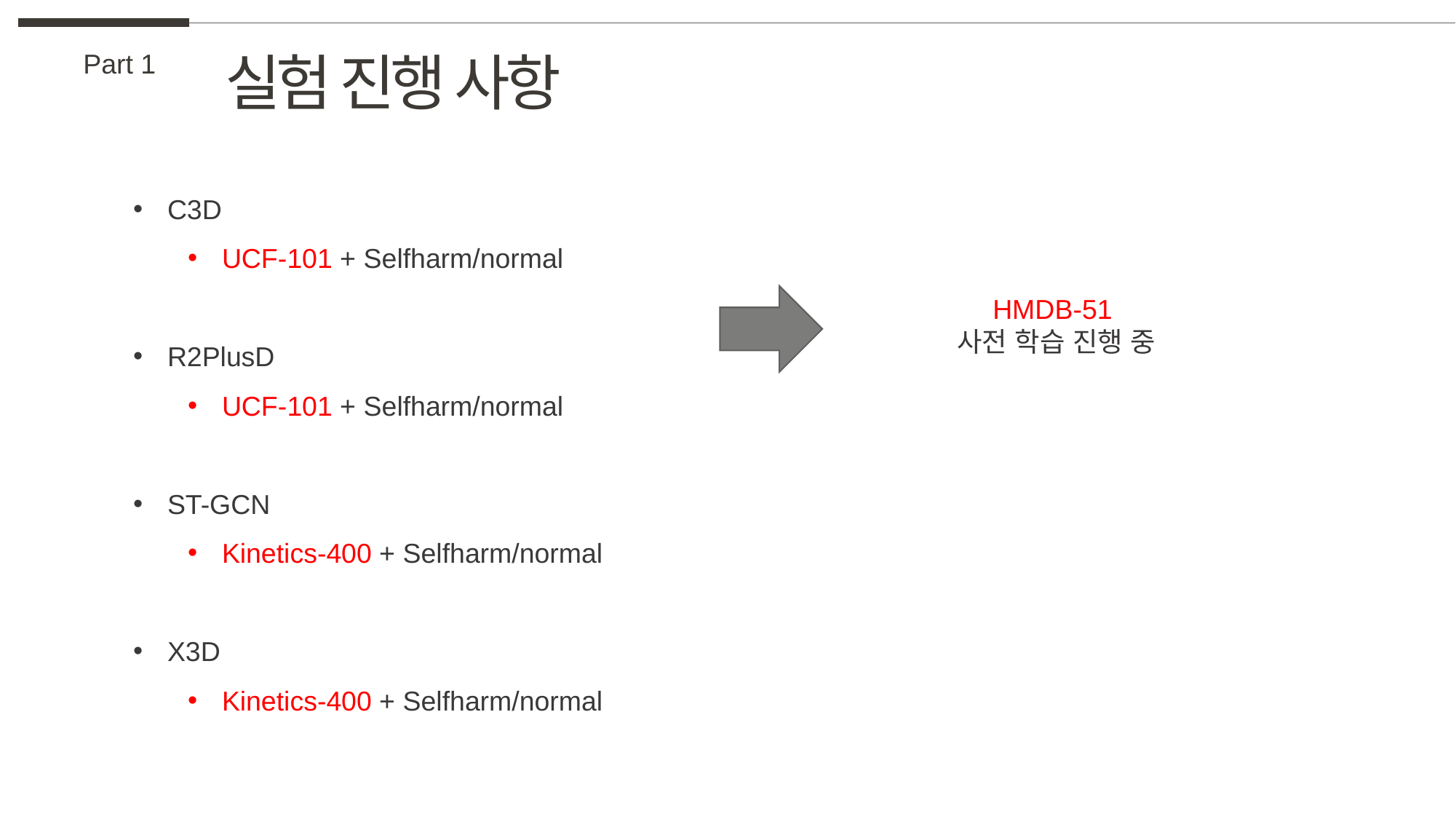

실험 진행 사항
Part 1
C3D
UCF-101 + Selfharm/normal

R2PlusD
UCF-101 + Selfharm/normal

ST-GCN
Kinetics-400 + Selfharm/normal

X3D
Kinetics-400 + Selfharm/normal
HMDB-51
사전 학습 진행 중